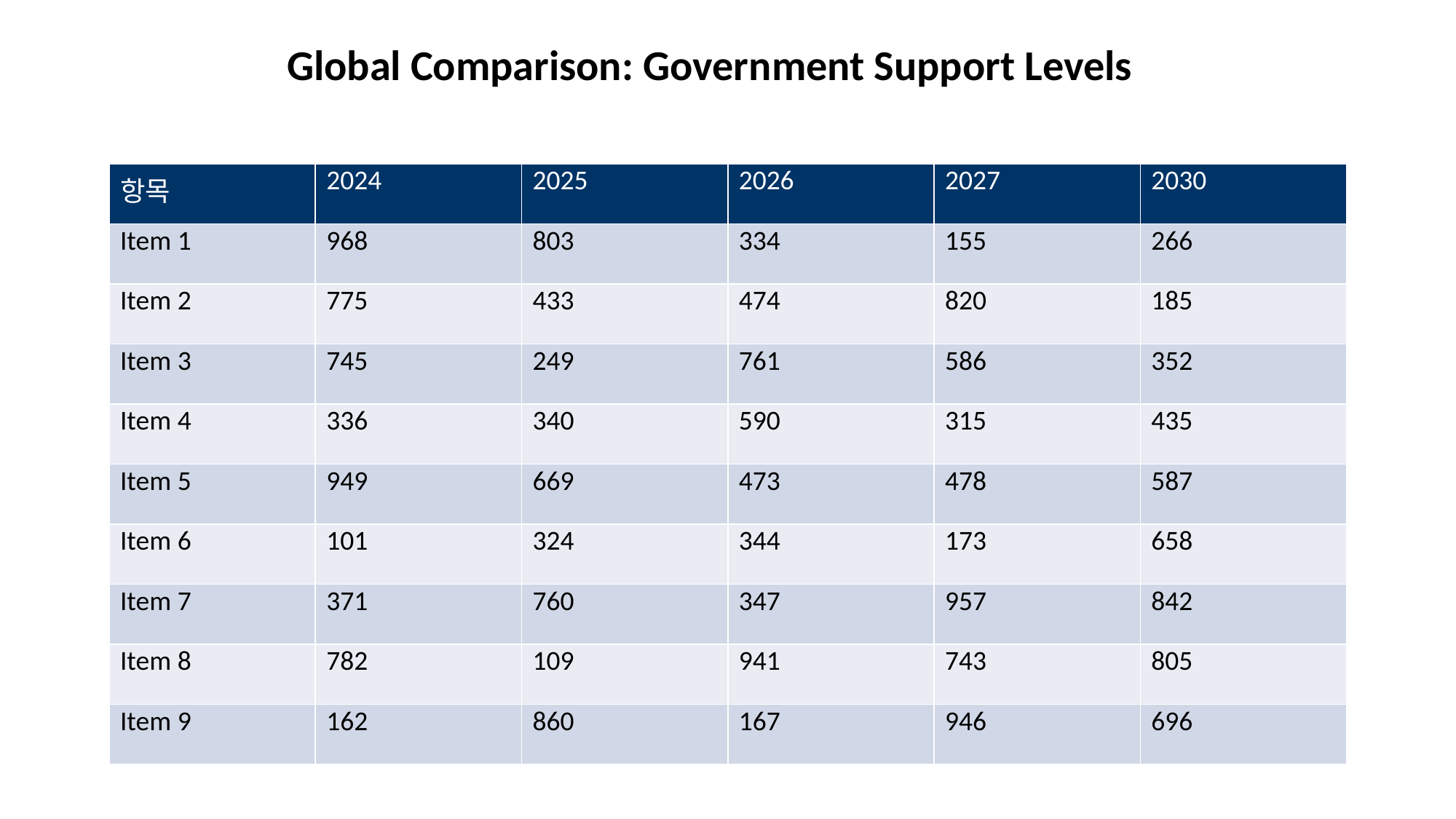

Global Comparison: Government Support Levels
#
| 항목 | 2024 | 2025 | 2026 | 2027 | 2030 |
| --- | --- | --- | --- | --- | --- |
| Item 1 | 968 | 803 | 334 | 155 | 266 |
| Item 2 | 775 | 433 | 474 | 820 | 185 |
| Item 3 | 745 | 249 | 761 | 586 | 352 |
| Item 4 | 336 | 340 | 590 | 315 | 435 |
| Item 5 | 949 | 669 | 473 | 478 | 587 |
| Item 6 | 101 | 324 | 344 | 173 | 658 |
| Item 7 | 371 | 760 | 347 | 957 | 842 |
| Item 8 | 782 | 109 | 941 | 743 | 805 |
| Item 9 | 162 | 860 | 167 | 946 | 696 |